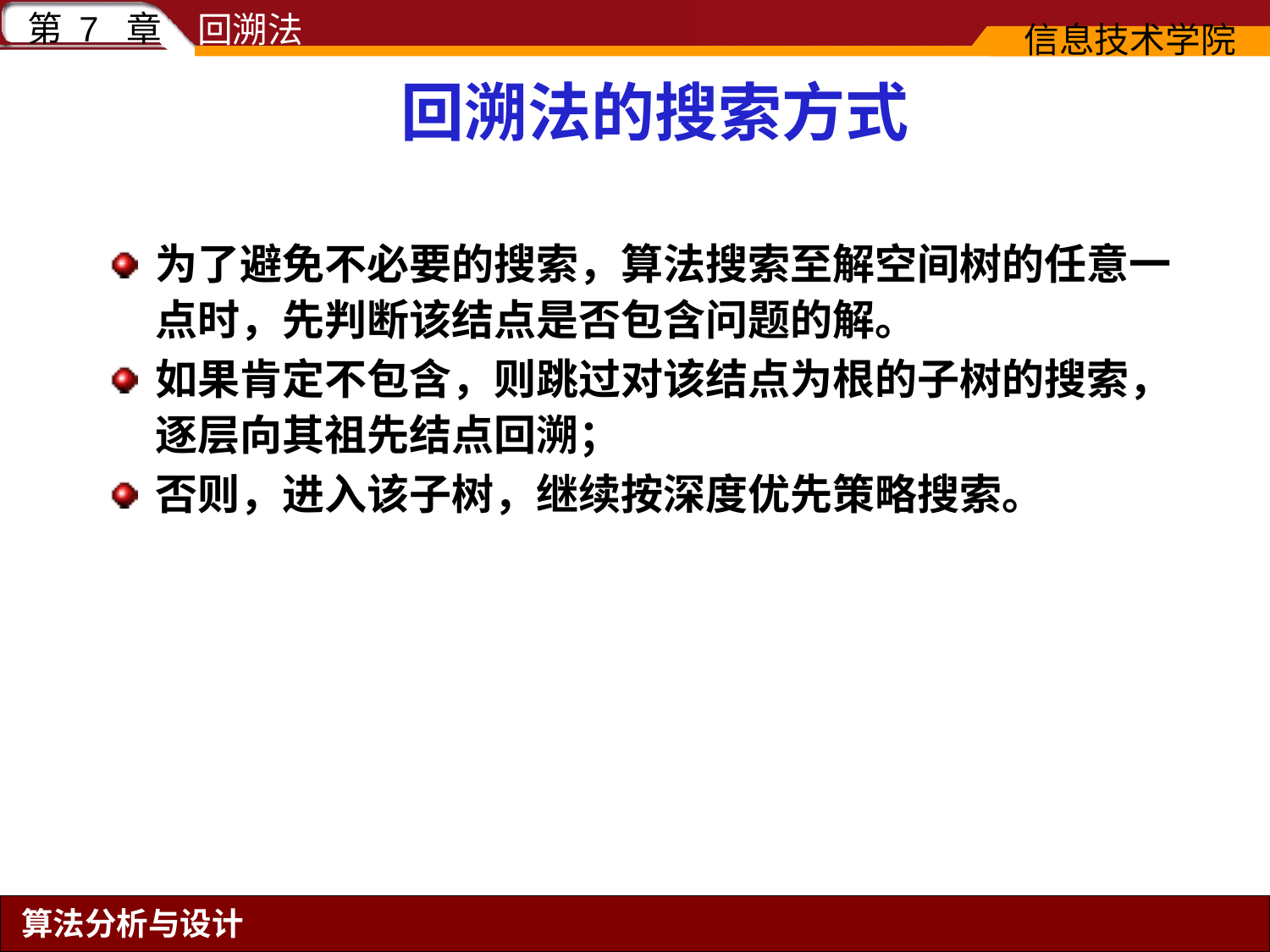

# 回溯法的搜索方式
为了避免不必要的搜索，算法搜索至解空间树的任意一点时，先判断该结点是否包含问题的解。
如果肯定不包含，则跳过对该结点为根的子树的搜索，逐层向其祖先结点回溯；
否则，进入该子树，继续按深度优先策略搜索。